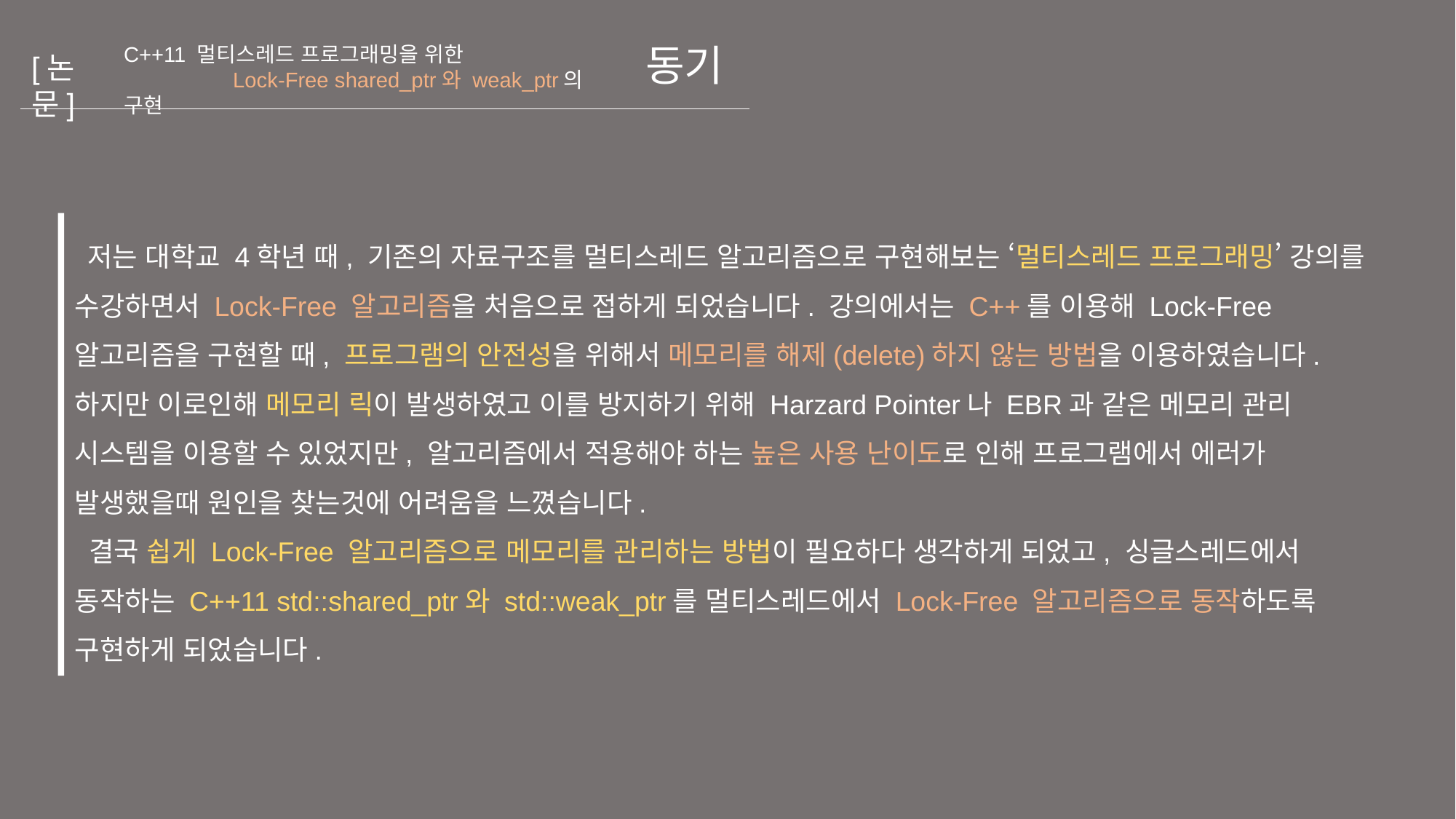

# 동기
C++11 멀티스레드 프로그래밍을 위한
	Lock-Free shared_ptr와 weak_ptr의 구현
[논문]
 저는 대학교 4학년 때, 기존의 자료구조를 멀티스레드 알고리즘으로 구현해보는 ‘멀티스레드 프로그래밍’ 강의를 수강하면서 Lock-Free 알고리즘을 처음으로 접하게 되었습니다. 강의에서는 C++를 이용해 Lock-Free 알고리즘을 구현할 때, 프로그램의 안전성을 위해서 메모리를 해제(delete)하지 않는 방법을 이용하였습니다. 하지만 이로인해 메모리 릭이 발생하였고 이를 방지하기 위해 Harzard Pointer나 EBR과 같은 메모리 관리 시스템을 이용할 수 있었지만, 알고리즘에서 적용해야 하는 높은 사용 난이도로 인해 프로그램에서 에러가 발생했을때 원인을 찾는것에 어려움을 느꼈습니다.
 결국 쉽게 Lock-Free 알고리즘으로 메모리를 관리하는 방법이 필요하다 생각하게 되었고, 싱글스레드에서 동작하는 C++11 std::shared_ptr와 std::weak_ptr를 멀티스레드에서 Lock-Free 알고리즘으로 동작하도록 구현하게 되었습니다.